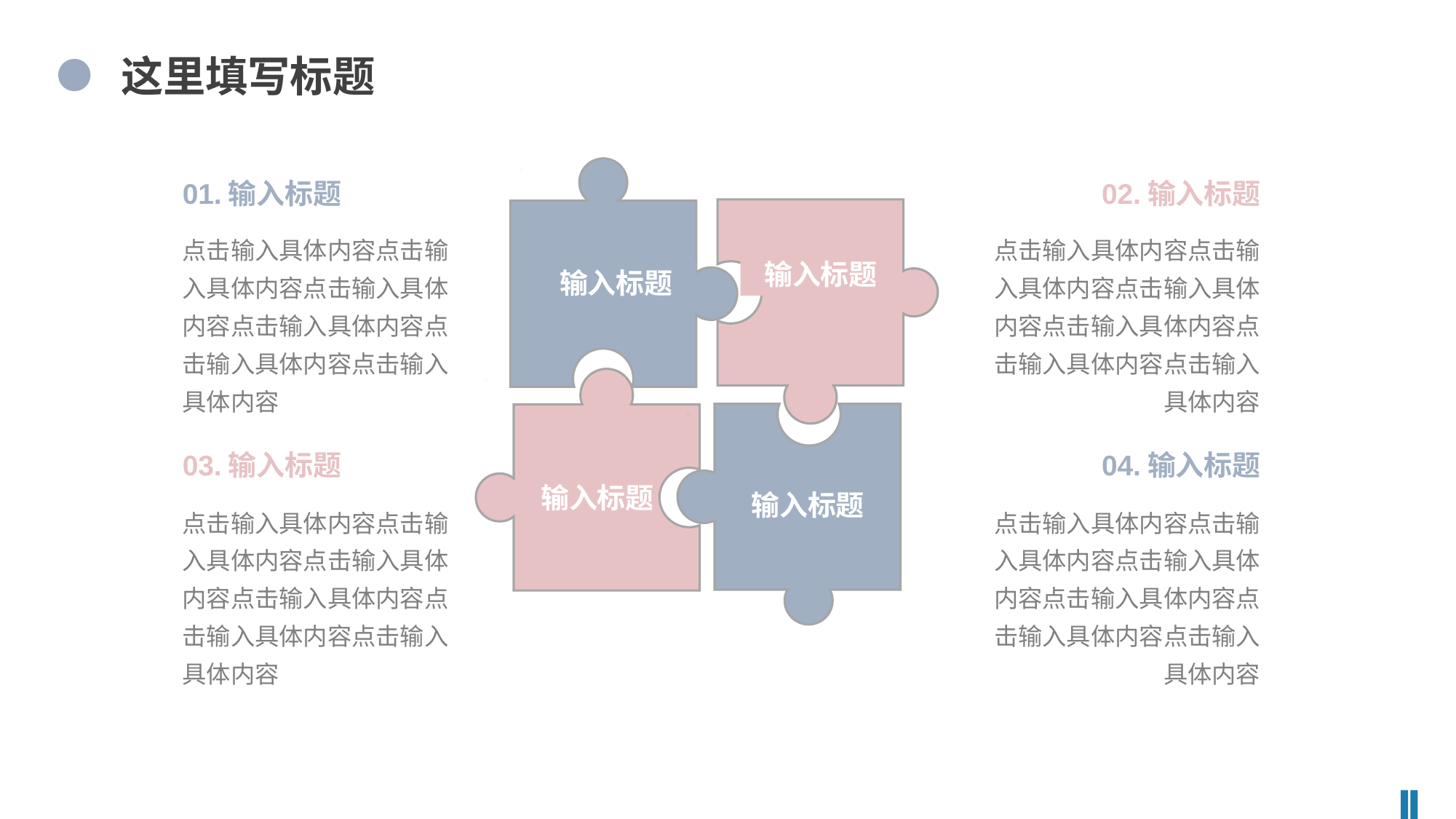

输入标题
01.输入标题
02.输入标题

输入标题
点击输入具体内容点击输入具体内容点击输入具体内容点击输入具体内容点击输入具体内容点击输入具体内容
点击输入具体内容点击输入具体内容点击输入具体内容点击输入具体内容点击输入具体内容点击输入具体内容

输入标题

输入标题
03.输入标题
04.输入标题
点击输入具体内容点击输入具体内容点击输入具体内容点击输入具体内容点击输入具体内容点击输入具体内容
点击输入具体内容点击输入具体内容点击输入具体内容点击输入具体内容点击输入具体内容点击输入具体内容